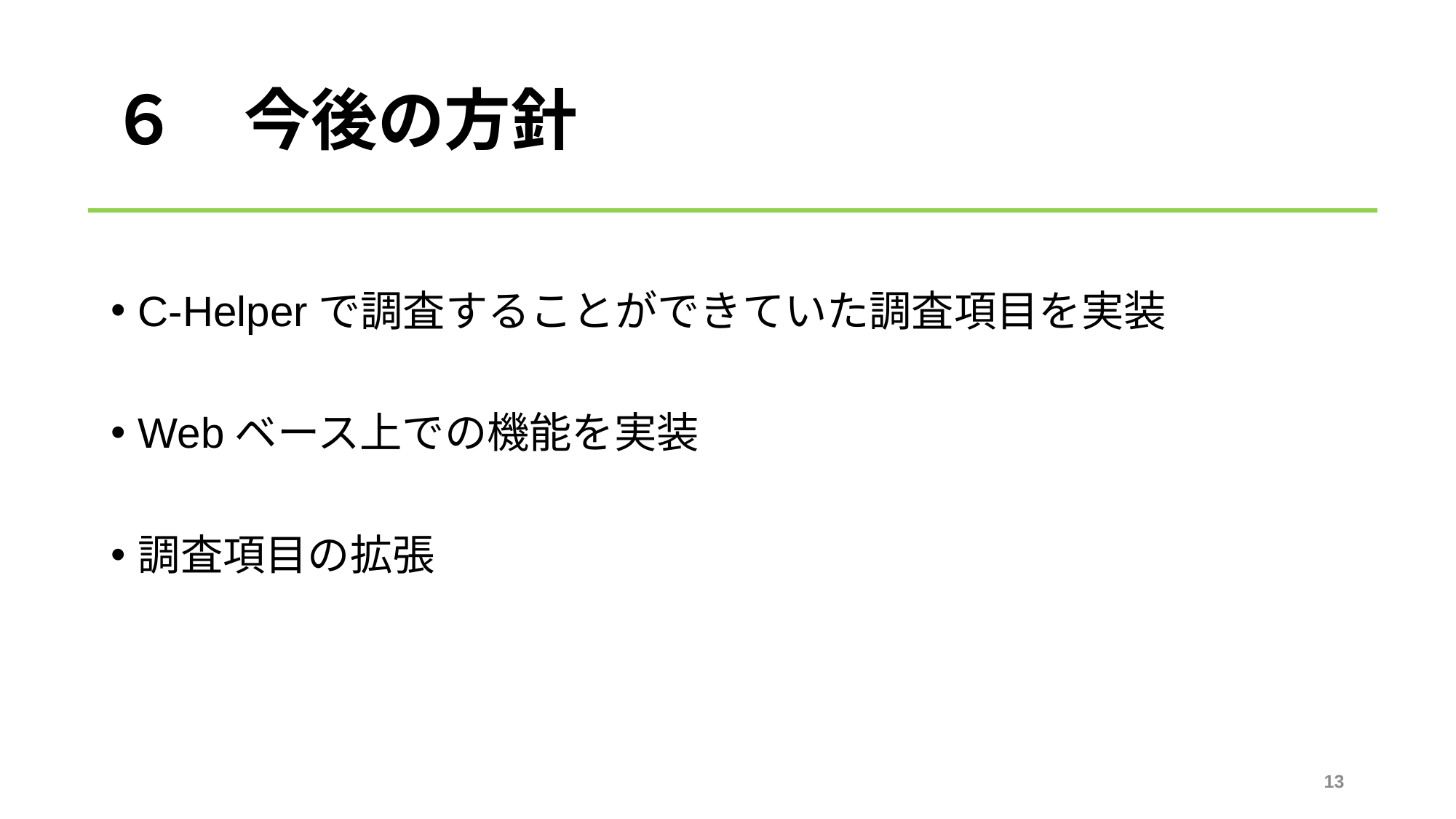

# ６　今後の方針

C-Helperで調査することができていた調査項目を実装

Webベース上での機能を実装

調査項目の拡張

13